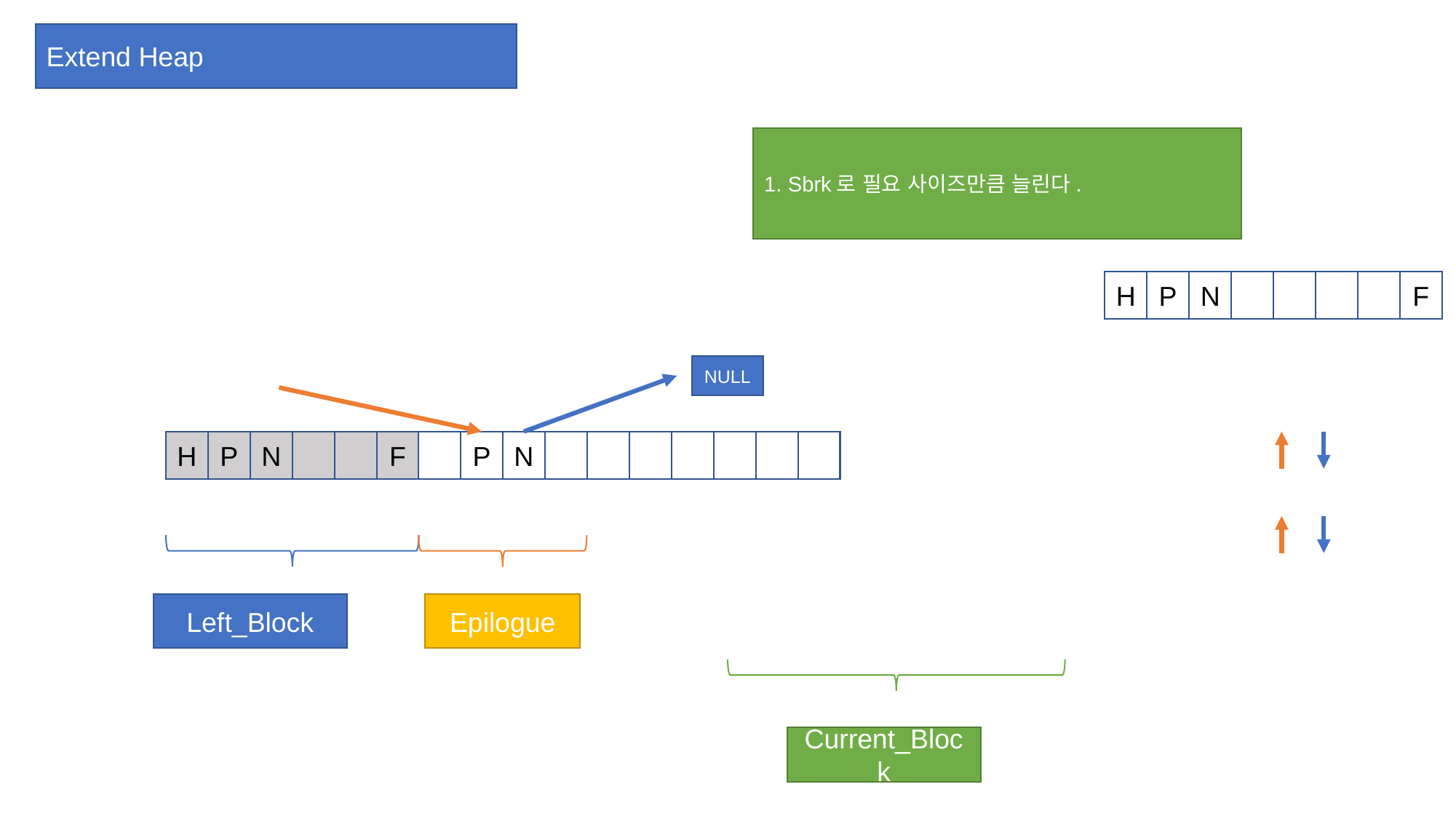

Extend Heap
1. Sbrk로 필요 사이즈만큼 늘린다.
H
P
N

F

NULL

H
P
N

F
H
P
N
F

P
N

Left_Block
Epilogue
Current_Block